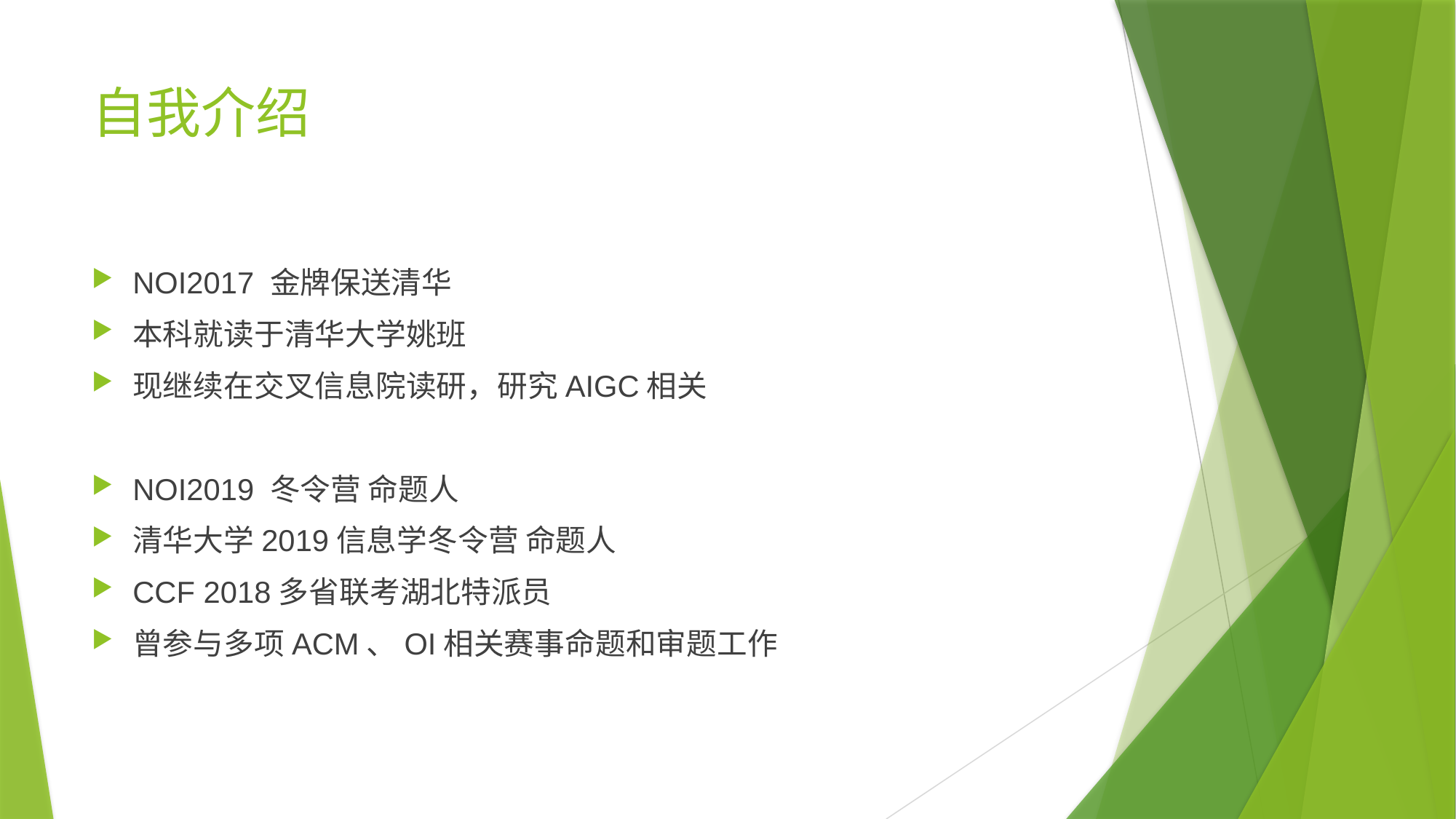

# 自我介绍
NOI2017 金牌保送清华
本科就读于清华大学姚班
现继续在交叉信息院读研，研究AIGC相关

NOI2019 冬令营 命题人
清华大学2019信息学冬令营 命题人
CCF 2018多省联考湖北特派员
曾参与多项ACM、OI相关赛事命题和审题工作